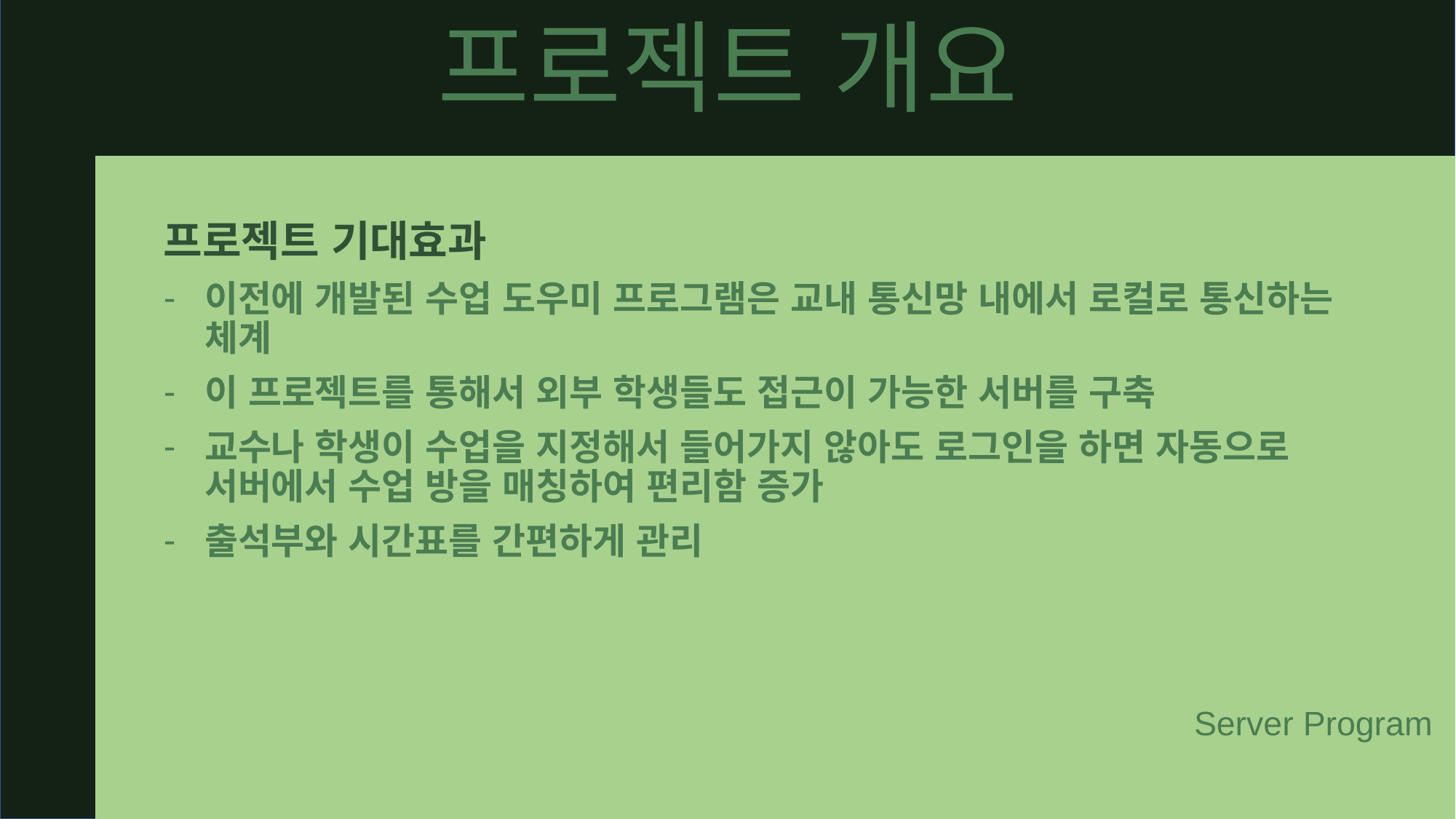

프로젝트 개요

프로젝트 기대효과
이전에 개발된 수업 도우미 프로그램은 교내 통신망 내에서 로컬로 통신하는 체계
이 프로젝트를 통해서 외부 학생들도 접근이 가능한 서버를 구축
교수나 학생이 수업을 지정해서 들어가지 않아도 로그인을 하면 자동으로 서버에서 수업 방을 매칭하여 편리함 증가
출석부와 시간표를 간편하게 관리
Server Program